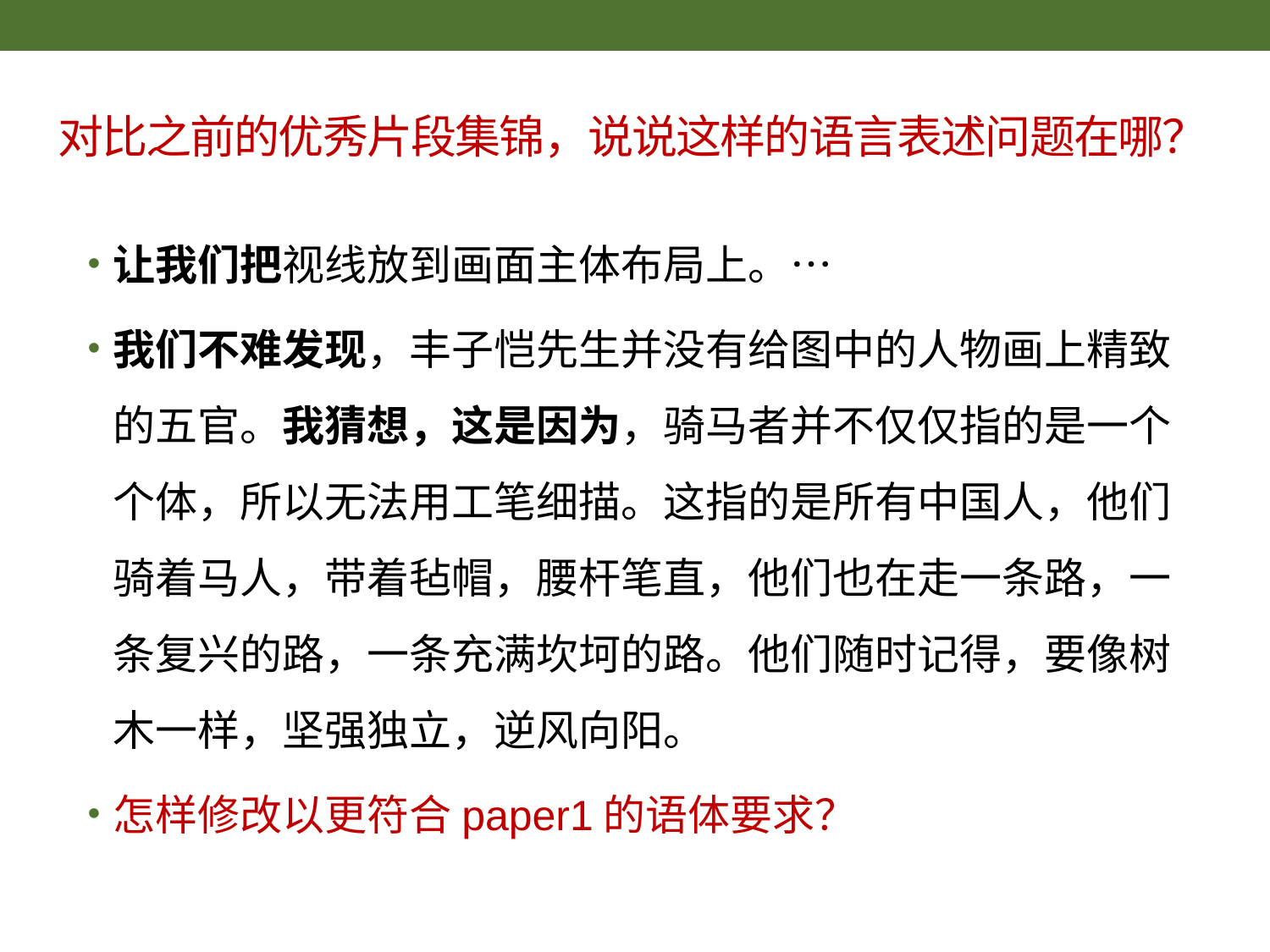

# 对比之前的优秀片段集锦，说说这样的语言表述问题在哪？
让我们把视线放到画面主体布局上。…
我们不难发现，丰子恺先生并没有给图中的人物画上精致的五官。我猜想，这是因为，骑马者并不仅仅指的是一个个体，所以无法用工笔细描。这指的是所有中国人，他们骑着马人，带着毡帽，腰杆笔直，他们也在走一条路，一条复兴的路，一条充满坎坷的路。他们随时记得，要像树木一样，坚强独立，逆风向阳。
怎样修改以更符合paper1的语体要求？